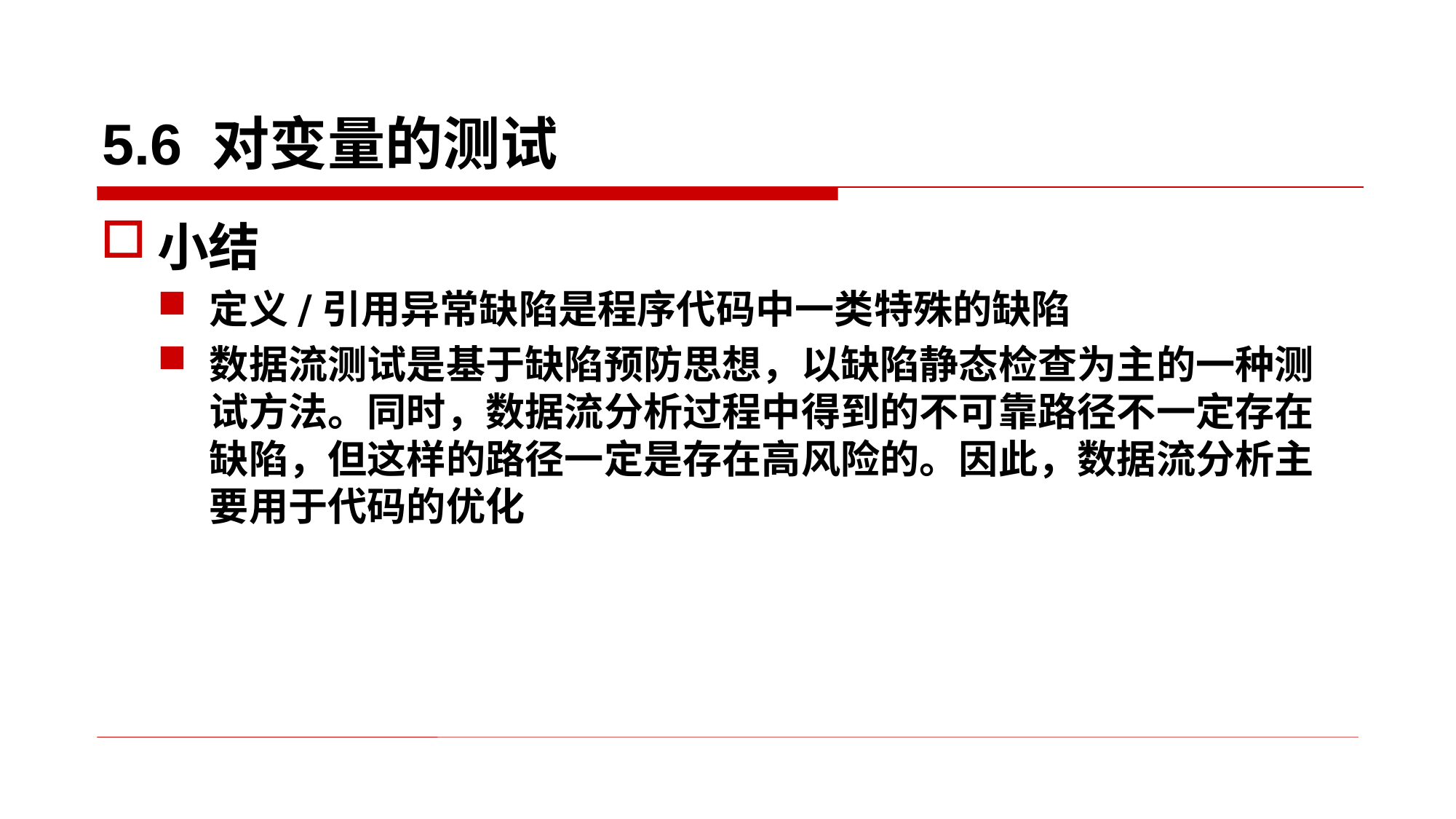

# 5.6 对变量的测试
小结
定义/引用异常缺陷是程序代码中一类特殊的缺陷
数据流测试是基于缺陷预防思想，以缺陷静态检查为主的一种测试方法。同时，数据流分析过程中得到的不可靠路径不一定存在缺陷，但这样的路径一定是存在高风险的。因此，数据流分析主要用于代码的优化
16